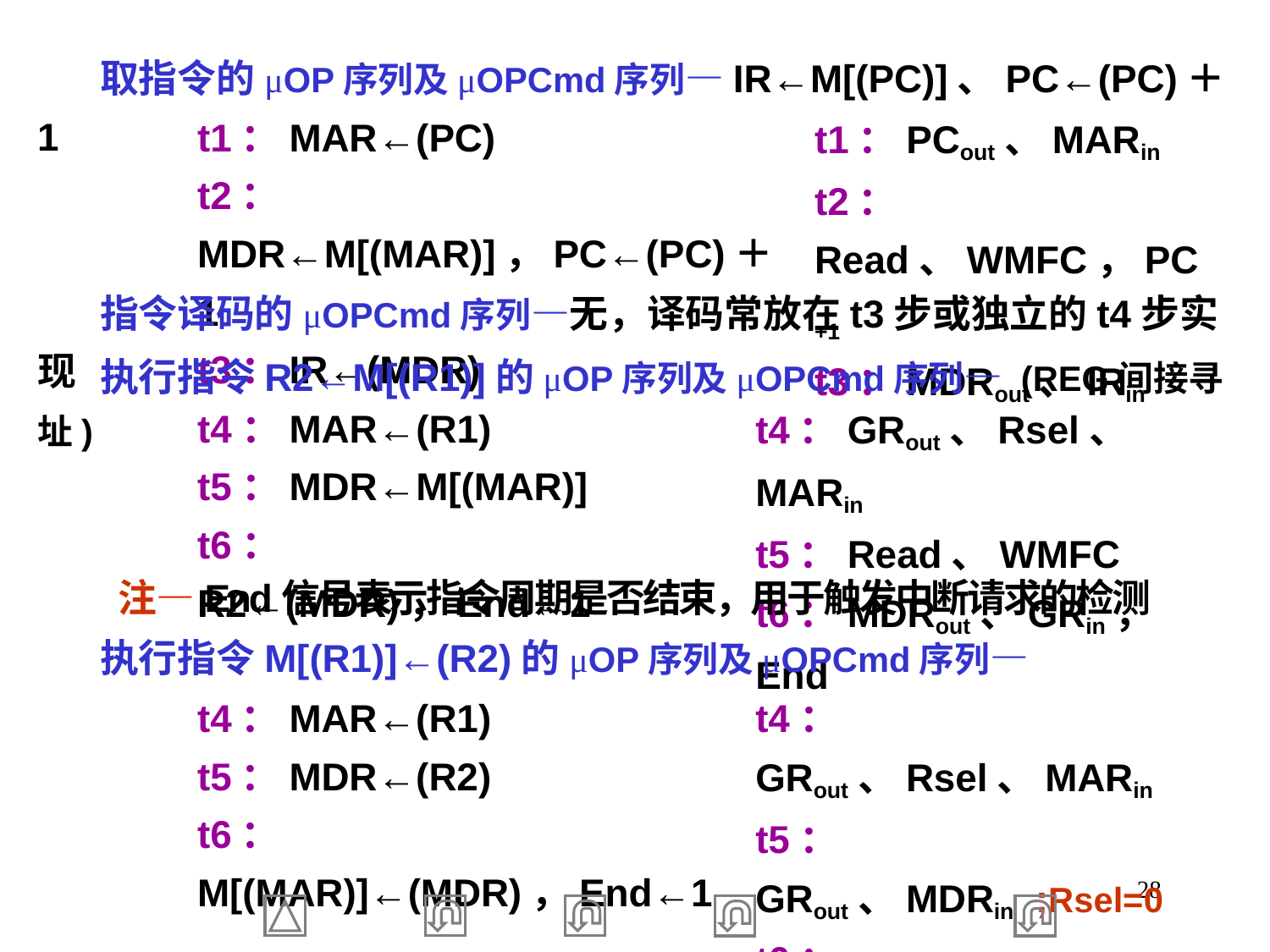

取指令的μOP序列及μOPCmd序列—IR←M[(PC)]、PC←(PC)＋1
t1：MAR←(PC)
t2：MDR←M[(MAR)]，PC←(PC)＋1
t3：IR←(MDR)
t1：PCout、MARin
t2：Read、WMFC，PC+1
t3：MDRout、IRin
      指令译码的μOPCmd序列—无，译码常放在t3步或独立的t4步实现
      执行指令R2←M[(R1)]的μOP序列及μOPCmd序列— (REG间接寻址)
t4：MAR←(R1)
t5：MDR←M[(MAR)]
t6：R2←(MDR)，End←1
t4：GRout、Rsel、MARin
t5：Read、WMFC
t6：MDRout、GRin，End
        注—End信号表示指令周期是否结束，用于触发中断请求的检测
      执行指令M[(R1)]←(R2)的μOP序列及μOPCmd序列—
t4：MAR←(R1)
t5：MDR←(R2)
t6：M[(MAR)]←(MDR)，End←1
t4：GRout、Rsel、MARin
t5：GRout、MDRin  ;Rsel=0
t6：Write、WMFC，End
28